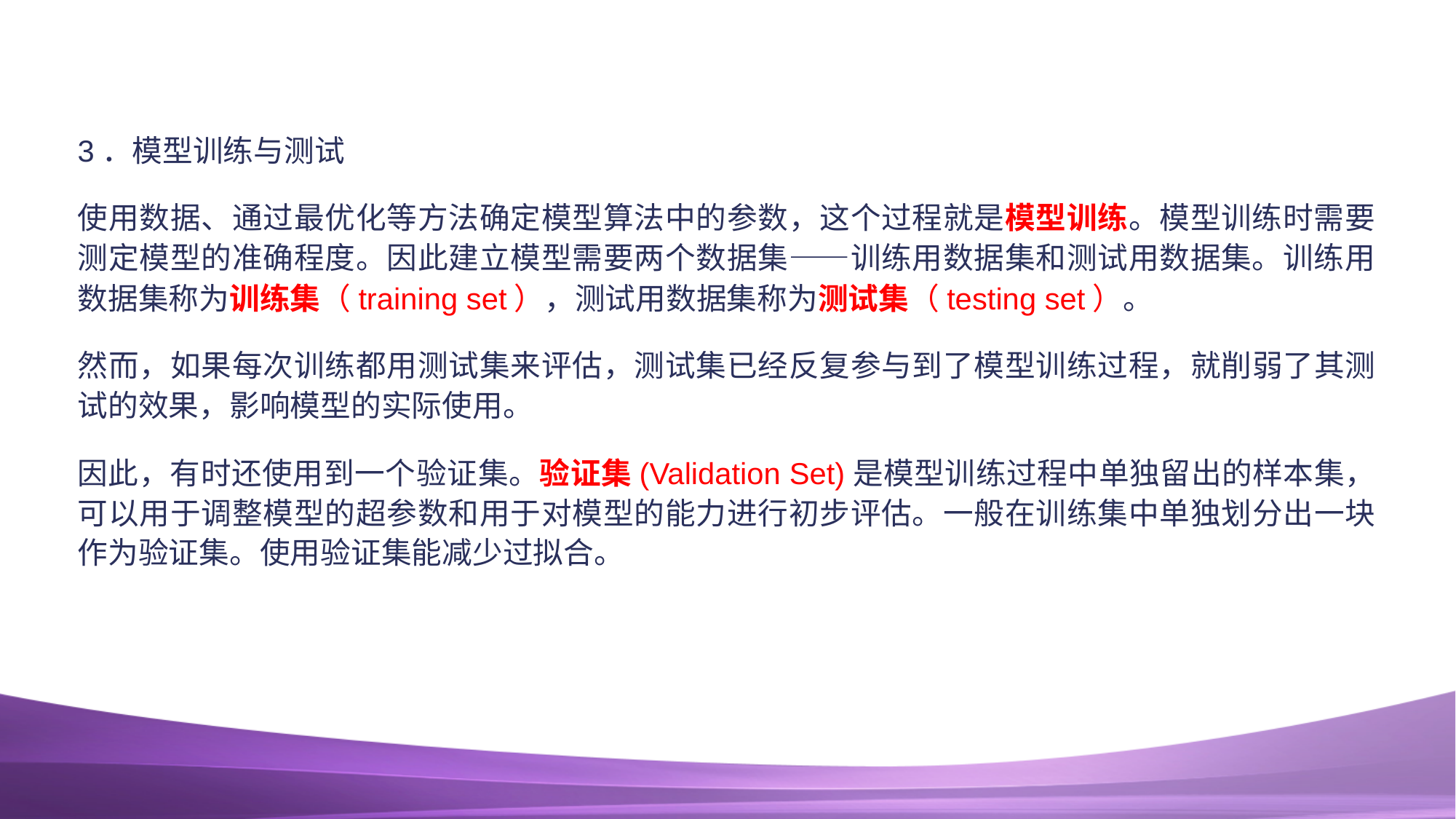

#
3．模型训练与测试
使用数据、通过最优化等方法确定模型算法中的参数，这个过程就是模型训练。模型训练时需要测定模型的准确程度。因此建立模型需要两个数据集——训练用数据集和测试用数据集。训练用数据集称为训练集（training set），测试用数据集称为测试集（testing set）。
然而，如果每次训练都用测试集来评估，测试集已经反复参与到了模型训练过程，就削弱了其测试的效果，影响模型的实际使用。
因此，有时还使用到一个验证集。验证集(Validation Set)是模型训练过程中单独留出的样本集，可以用于调整模型的超参数和用于对模型的能力进行初步评估。一般在训练集中单独划分出一块作为验证集。使用验证集能减少过拟合。